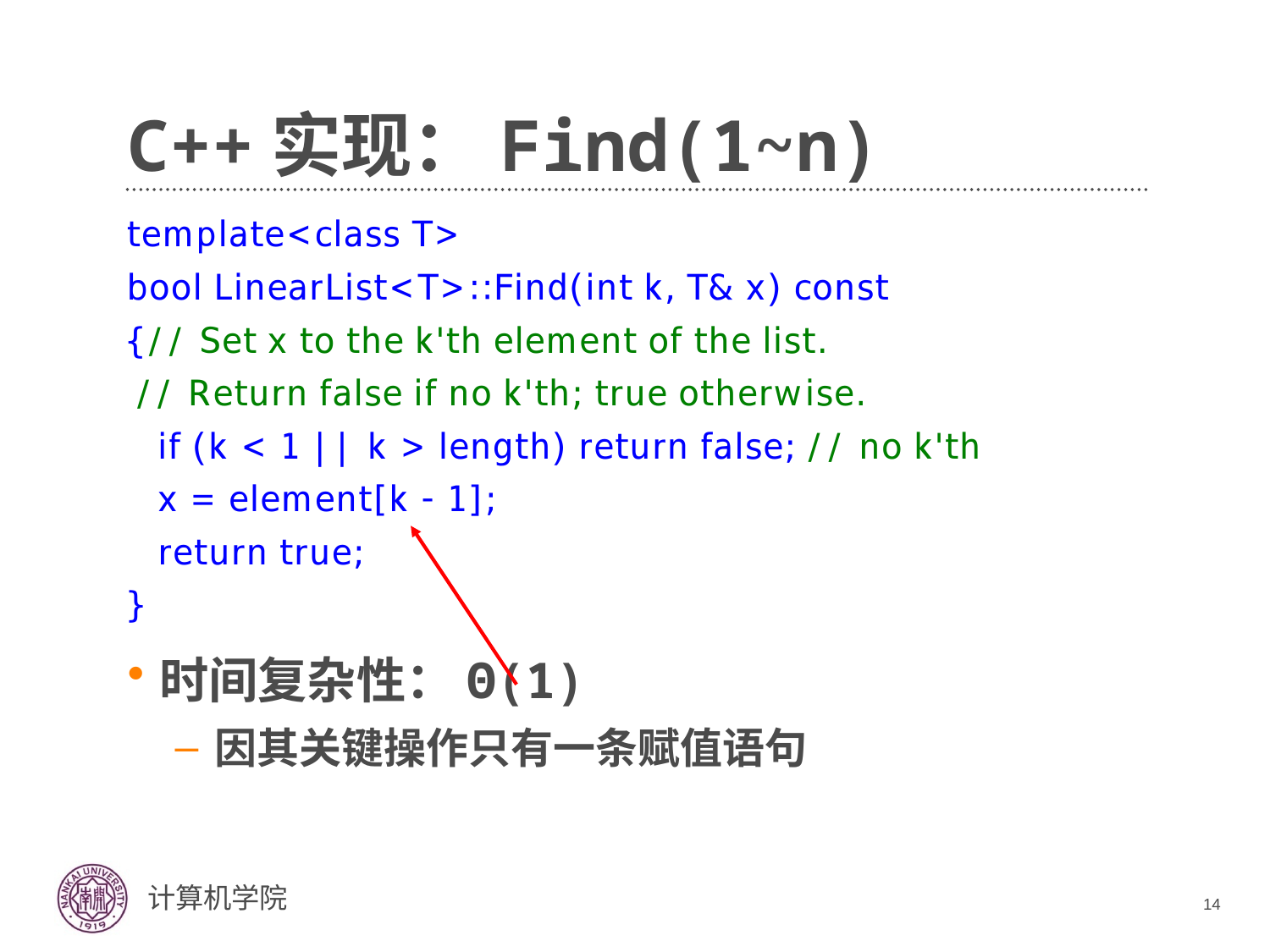

# C++实现：Find(1~n)
template<class T>
bool LinearList<T>::Find(int k, T& x) const
{// Set x to the k'th element of the list.
 // Return false if no k'th; true otherwise.
   if (k < 1 || k > length) return false; // no k'th
   x = element[k - 1];
   return true;
}
时间复杂性：Θ(1)
因其关键操作只有一条赋值语句

14